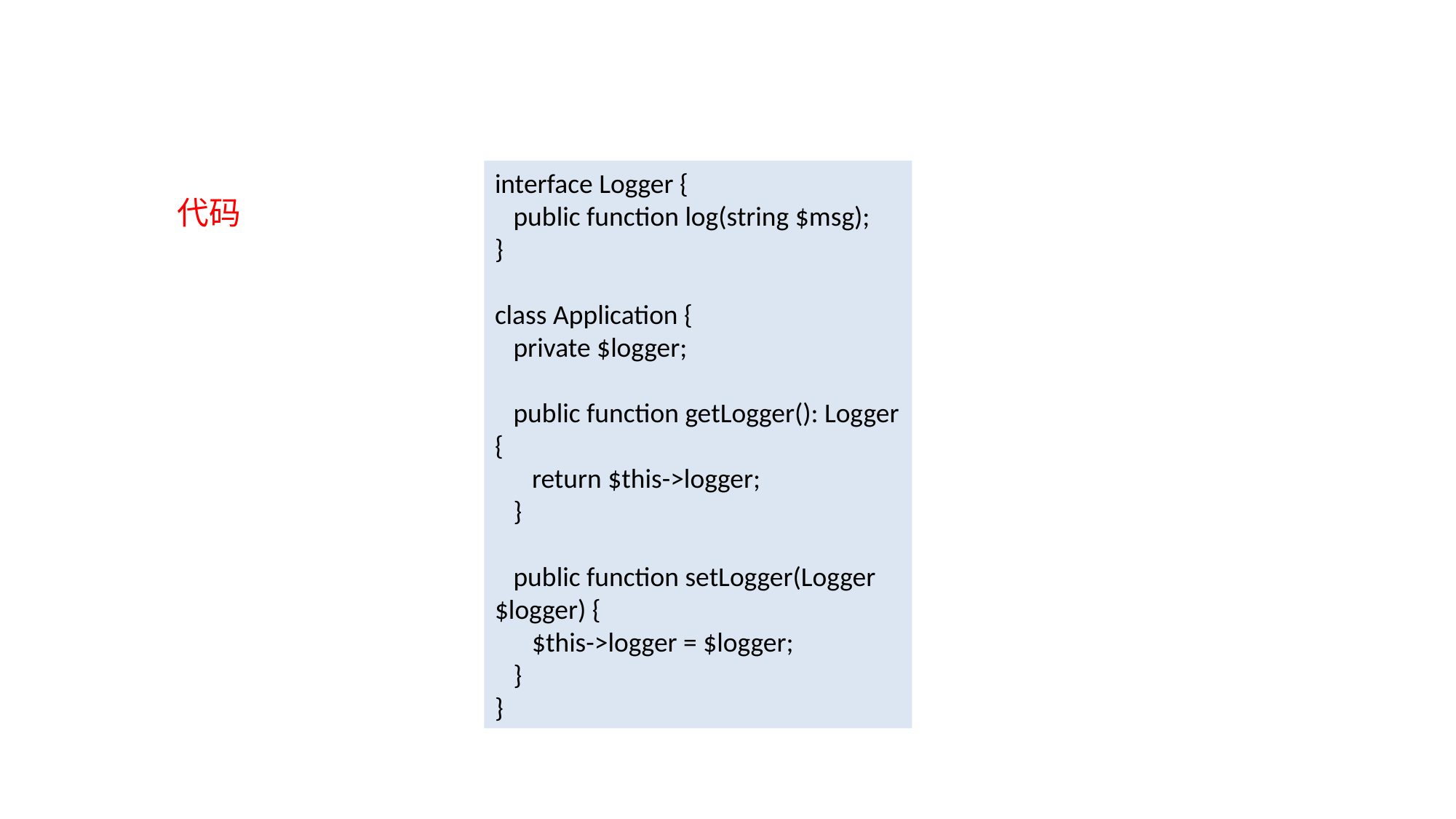

interface Logger {
   public function log(string $msg);
}

class Application {
   private $logger;

   public function getLogger(): Logger {
      return $this->logger;
   }

   public function setLogger(Logger $logger) {
      $this->logger = $logger;
   }
}
代码